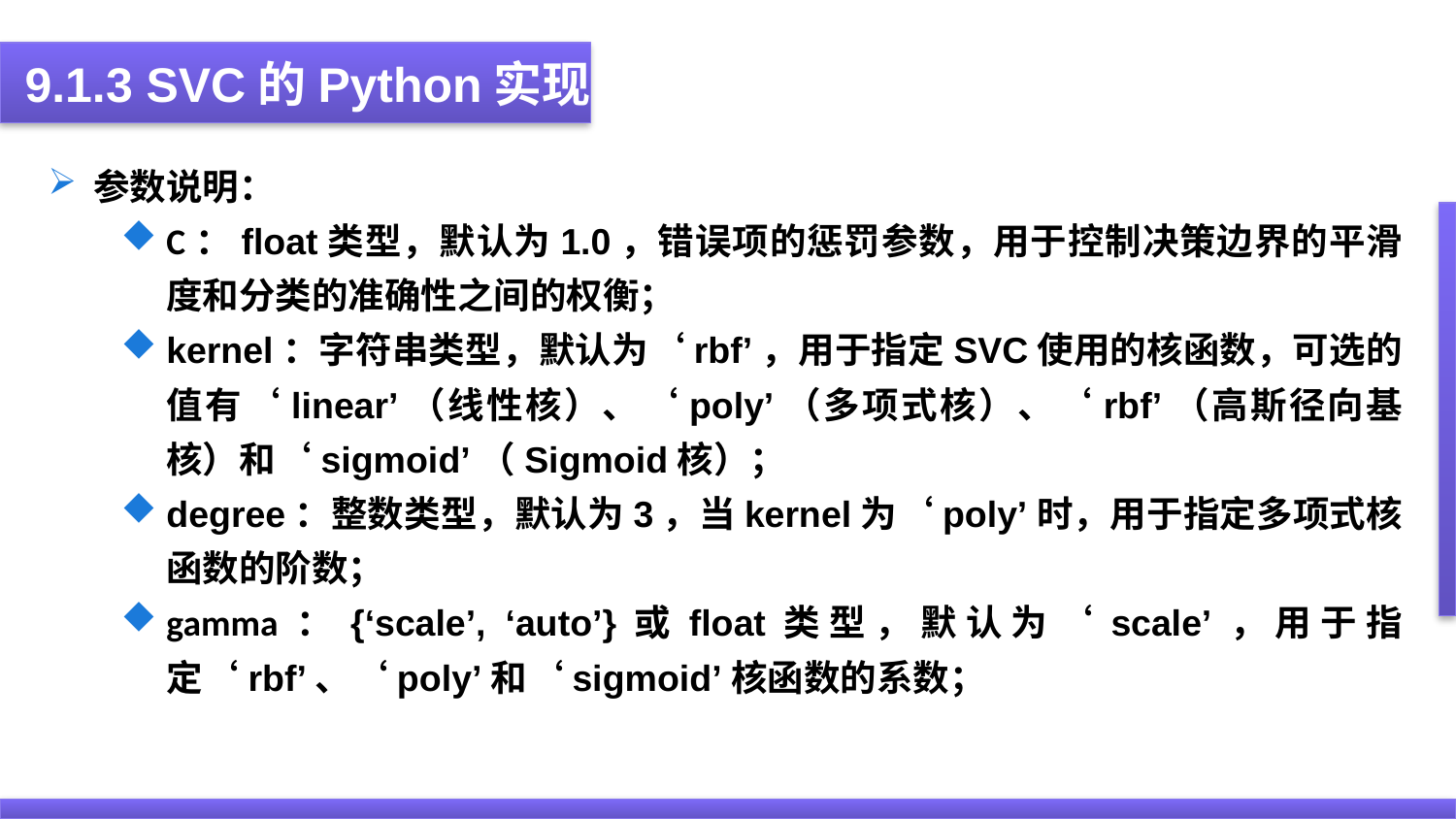

9.1.3 SVC的Python实现
参数说明：
C：float类型，默认为1.0，错误项的惩罚参数，用于控制决策边界的平滑度和分类的准确性之间的权衡；
kernel：字符串类型，默认为‘rbf’，用于指定SVC使用的核函数，可选的值有‘linear’（线性核）、‘poly’（多项式核）、‘rbf’（高斯径向基核）和‘sigmoid’（Sigmoid核）；
degree：整数类型，默认为3，当kernel为‘poly’时，用于指定多项式核函数的阶数；
gamma：{‘scale’, ‘auto’}或float类型，默认为‘scale’，用于指定‘rbf’、‘poly’和‘sigmoid’核函数的系数；